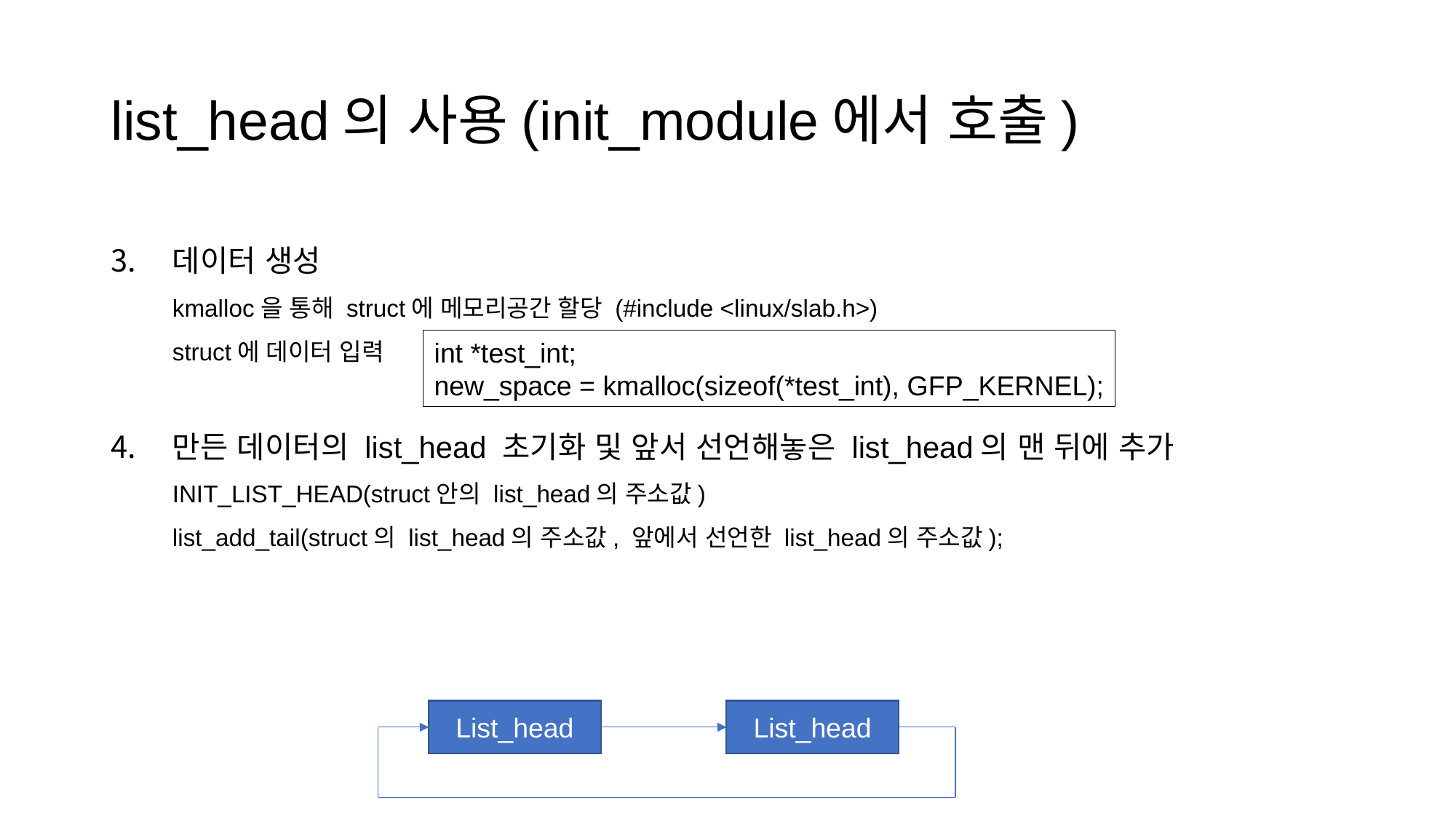

# list_head의 사용(init_module에서 호출)
데이터 생성
kmalloc을 통해 struct에 메모리공간 할당 (#include <linux/slab.h>)
struct에 데이터 입력
만든 데이터의 list_head 초기화 및 앞서 선언해놓은 list_head의 맨 뒤에 추가
INIT_LIST_HEAD(struct안의 list_head의 주소값)
list_add_tail(struct의 list_head의 주소값, 앞에서 선언한 list_head의 주소값);
int *test_int;
new_space = kmalloc(sizeof(*test_int), GFP_KERNEL);
List_head
List_head